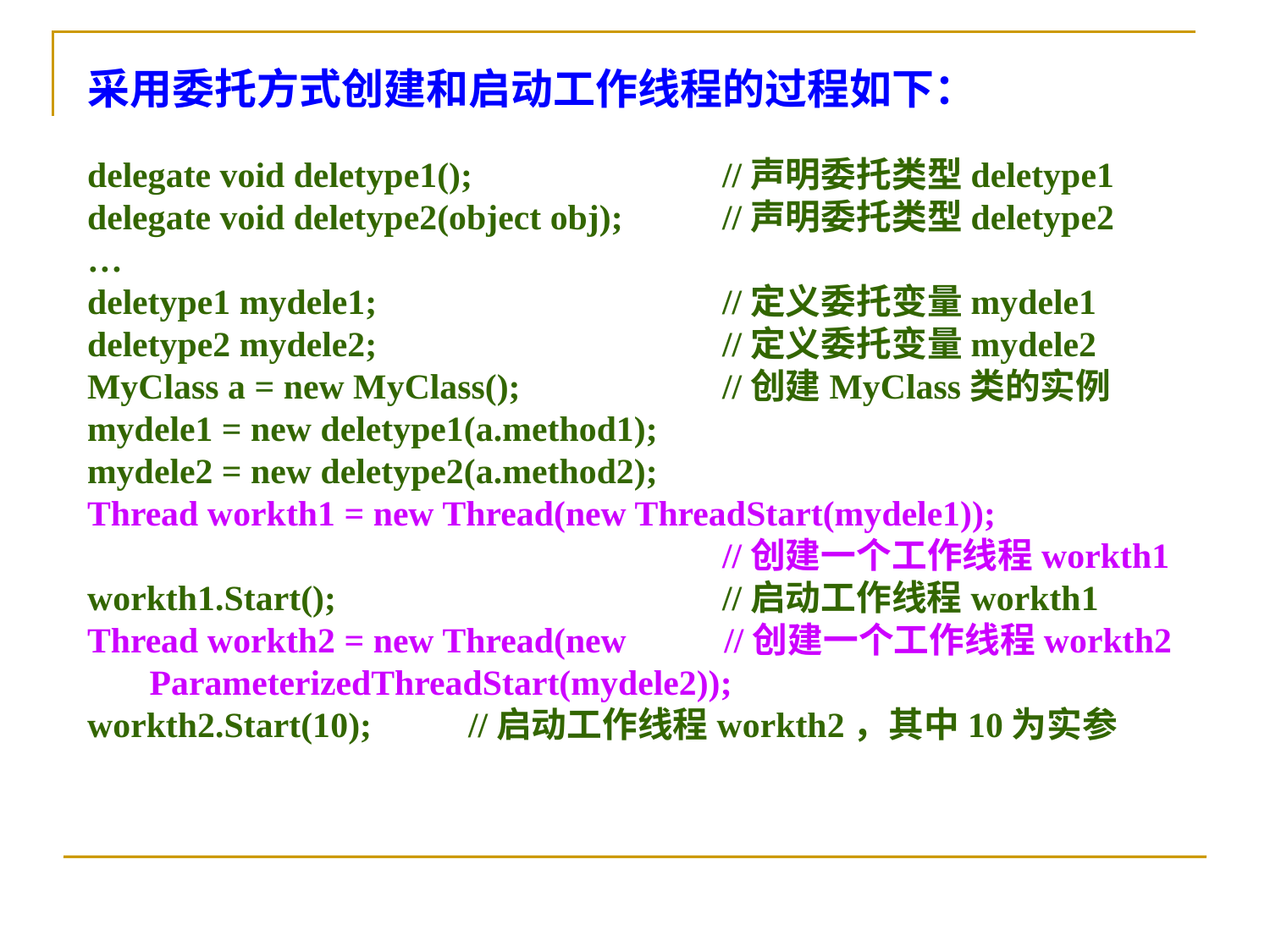

采用委托方式创建和启动工作线程的过程如下：
delegate void deletype1();		//声明委托类型deletype1
delegate void deletype2(object obj);	//声明委托类型deletype2
…
deletype1 mydele1;			//定义委托变量mydele1
deletype2 mydele2;			//定义委托变量mydele2
MyClass a = new MyClass();		//创建MyClass类的实例
mydele1 = new deletype1(a.method1);
mydele2 = new deletype2(a.method2);
Thread workth1 = new Thread(new ThreadStart(mydele1));
					//创建一个工作线程workth1
workth1.Start();				//启动工作线程workth1
Thread workth2 = new Thread(new           //创建一个工作线程workth2
       ParameterizedThreadStart(mydele2));
workth2.Start(10);	//启动工作线程workth2，其中10为实参